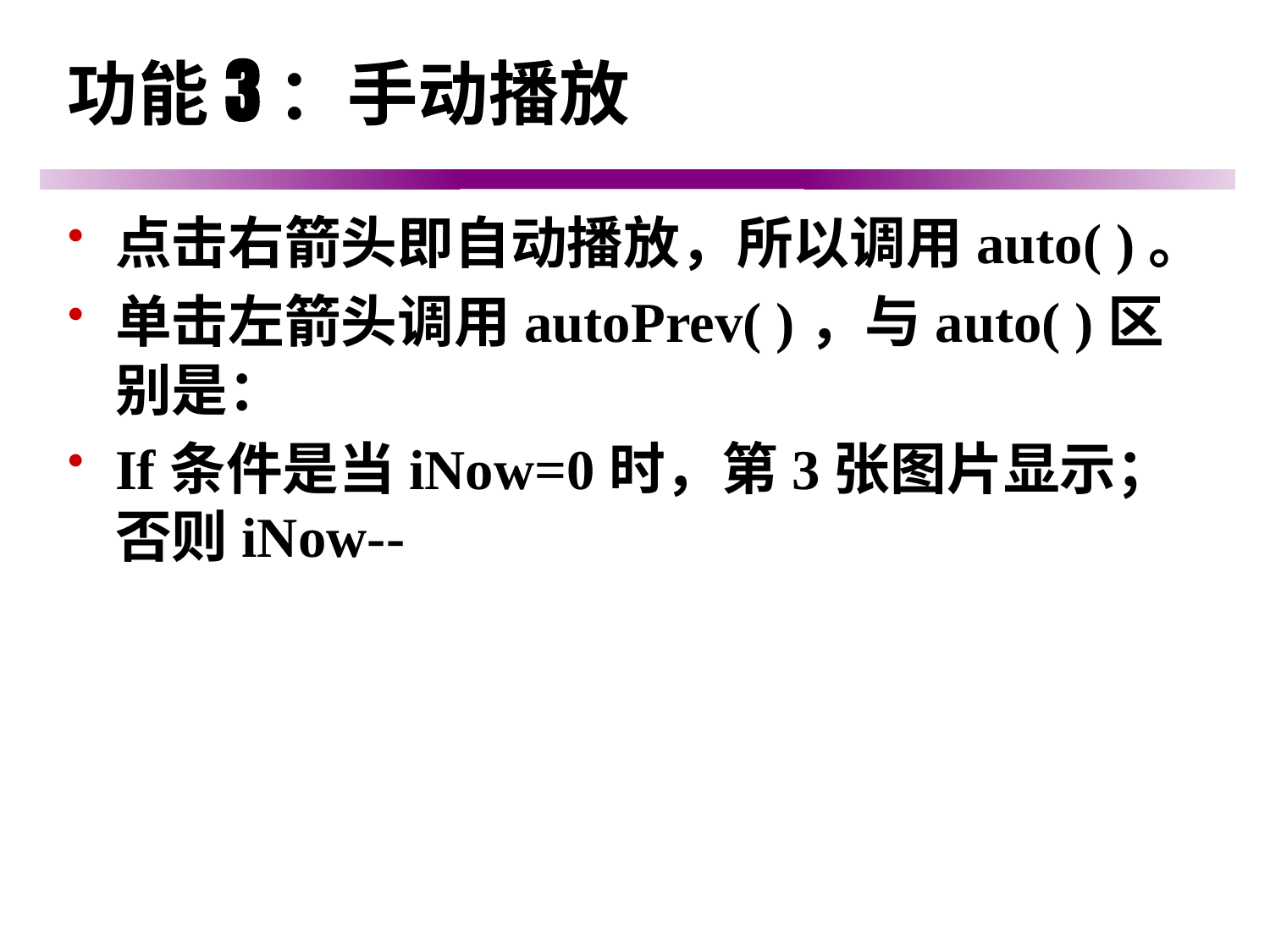

# 功能3：手动播放
点击右箭头即自动播放，所以调用auto( )。
单击左箭头调用autoPrev( )，与auto( )区别是：
If条件是当iNow=0时，第3张图片显示；否则iNow--